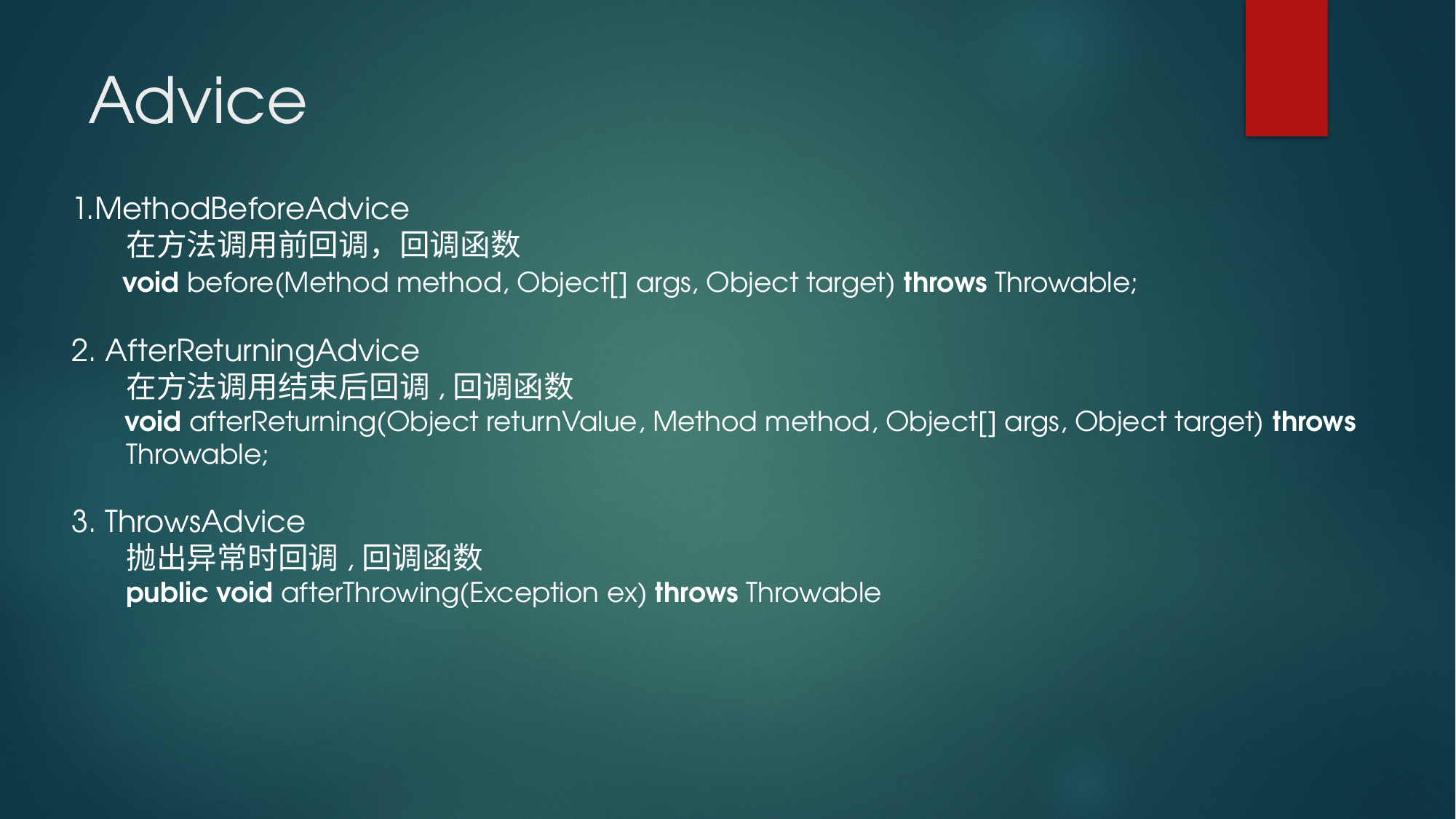

# Advice
1.MethodBeforeAdvice
	在方法调用前回调，回调函数
      void before(Method method, Object[] args, Object target) throws Throwable;
2. AfterReturningAdvice
	在方法调用结束后回调,回调函数
       void afterReturning(Object returnValue, Method method, Object[] args, Object target) throws Throwable;

3. ThrowsAdvice
	抛出异常时回调,回调函数
	public void afterThrowing(Exception ex) throws Throwable